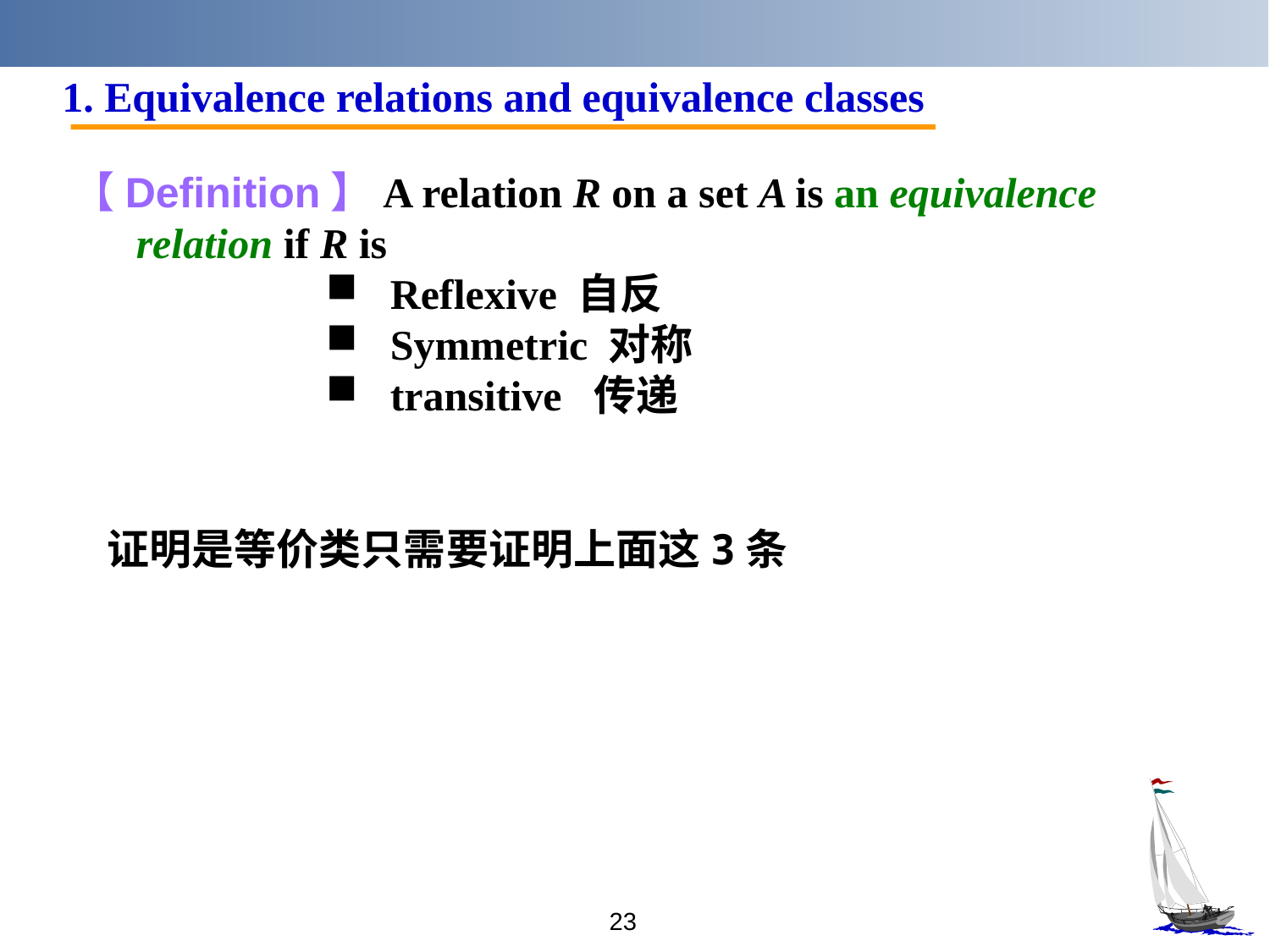

1. Equivalence relations and equivalence classes

【Definition】A relation R on a set A is an equivalence relation if R is
Reflexive 自反
Symmetric 对称
transitive  传递
证明是等价类只需要证明上面这3条
23